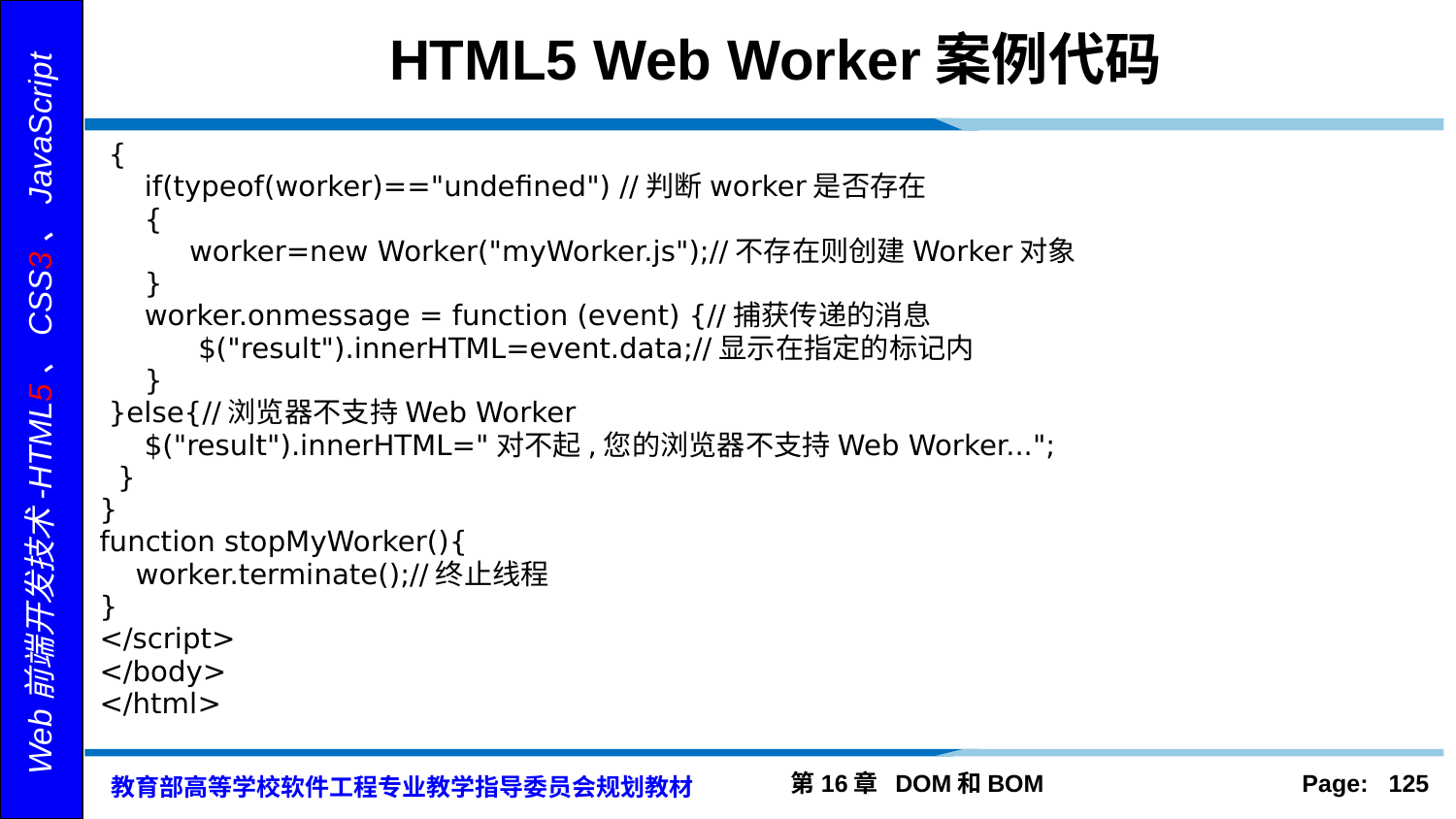

# HTML5 Web Worker案例代码
 {
     if(typeof(worker)=="undefined") //判断worker是否存在
     {
          worker=new Worker("myWorker.js");//不存在则创建Worker对象
     }
     worker.onmessage = function (event) {//捕获传递的消息
           $("result").innerHTML=event.data;//显示在指定的标记内
     }
 }else{//浏览器不支持Web Worker
     $("result").innerHTML="对不起,您的浏览器不支持Web Worker...";
  }
}
function stopMyWorker(){
    worker.terminate();//终止线程
}
</script>
</body>
</html>